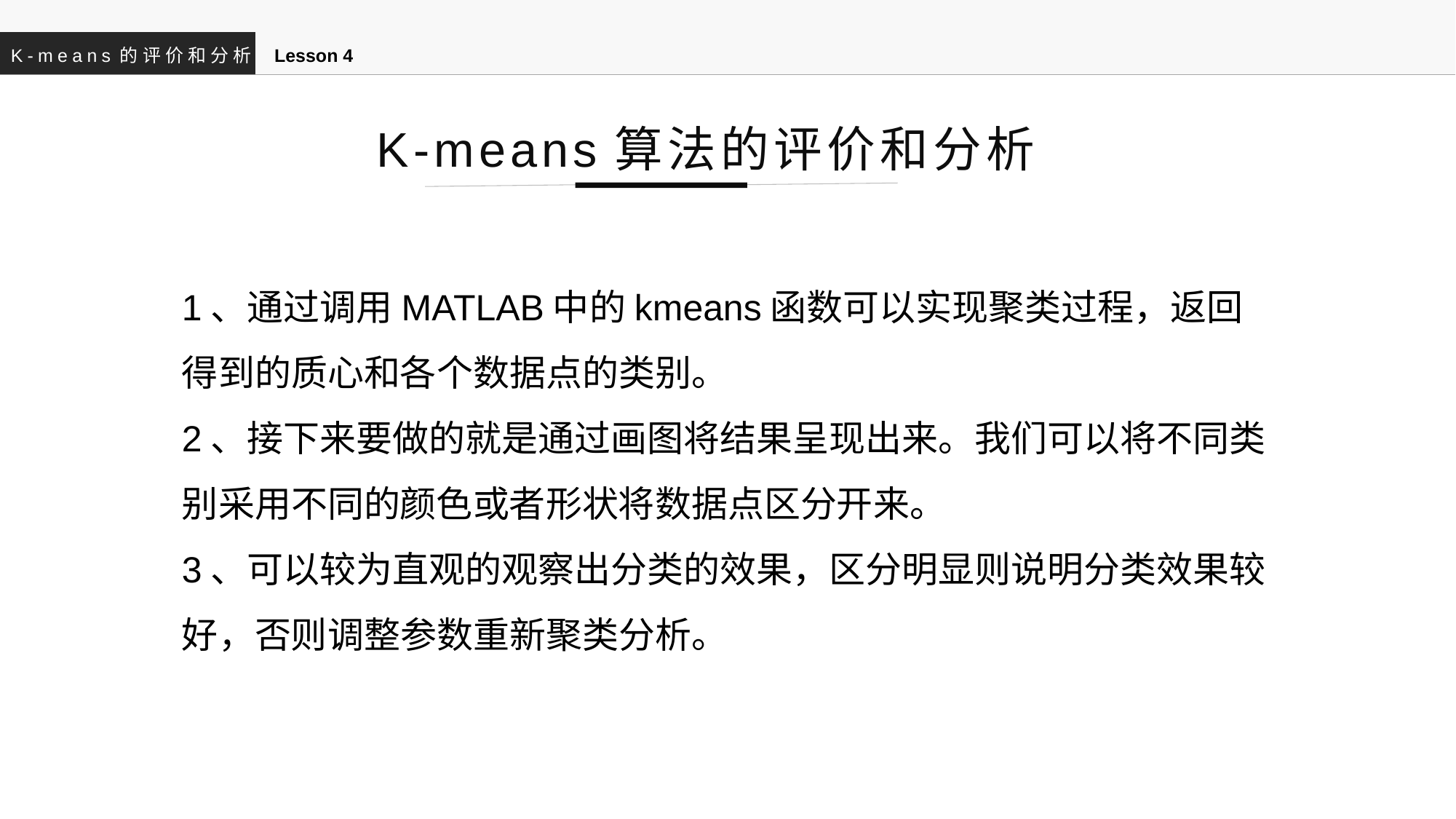

K-means的评价和分析
Lesson 4
K-means算法的评价和分析

1、通过调用MATLAB中的kmeans函数可以实现聚类过程，返回得到的质心和各个数据点的类别。
2、接下来要做的就是通过画图将结果呈现出来。我们可以将不同类别采用不同的颜色或者形状将数据点区分开来。
3、可以较为直观的观察出分类的效果，区分明显则说明分类效果较好，否则调整参数重新聚类分析。